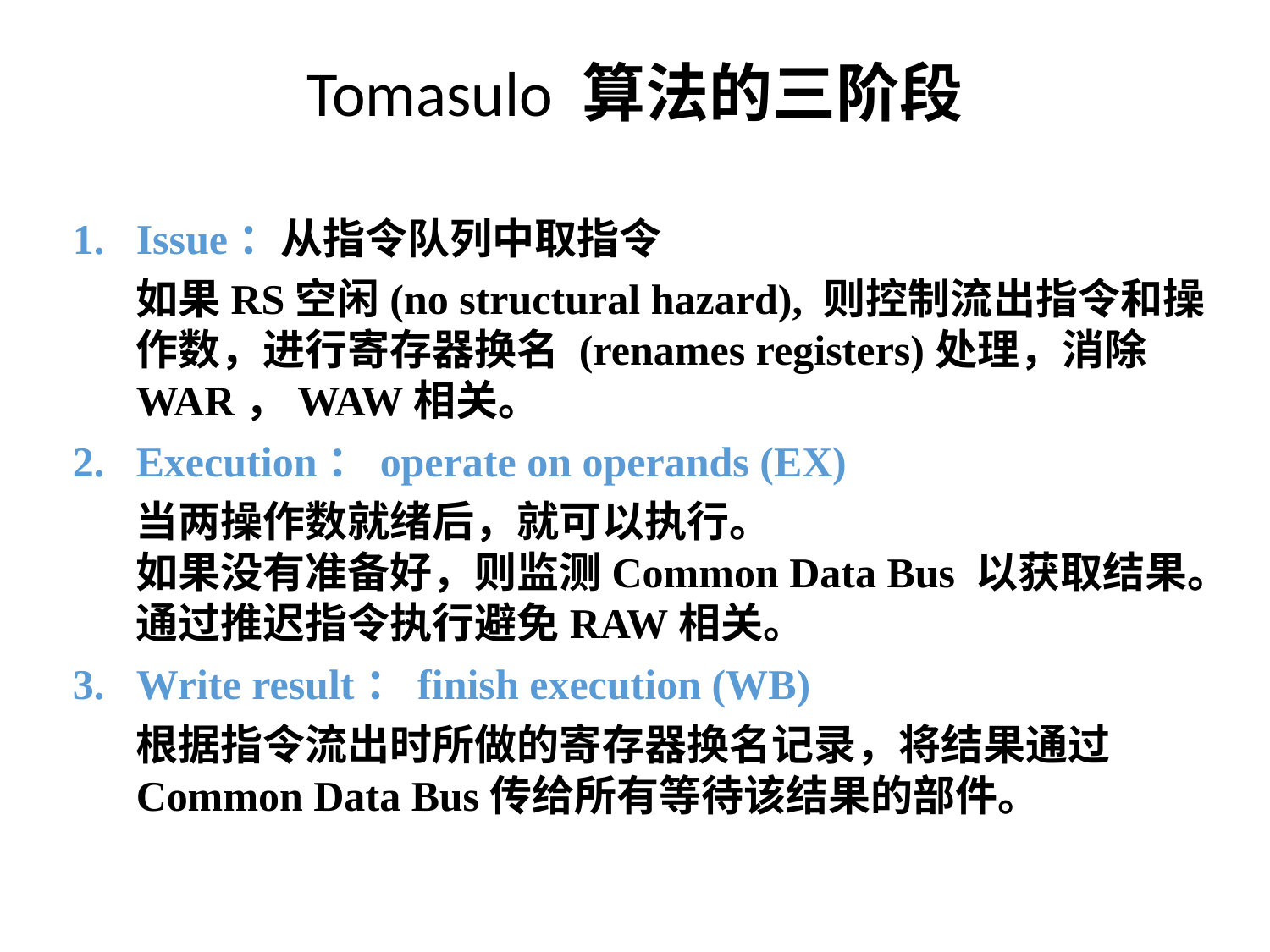

Tomasulo 算法的三阶段
Issue：从指令队列中取指令
如果RS空闲(no structural hazard), 则控制流出指令和操作数，进行寄存器换名 (renames registers)处理，消除WAR，WAW相关。
Execution：operate on operands (EX)
当两操作数就绪后，就可以执行。
如果没有准备好，则监测Common Data Bus 以获取结果。通过推迟指令执行避免RAW相关。
Write result：finish execution (WB)
根据指令流出时所做的寄存器换名记录，将结果通过Common Data Bus传给所有等待该结果的部件。